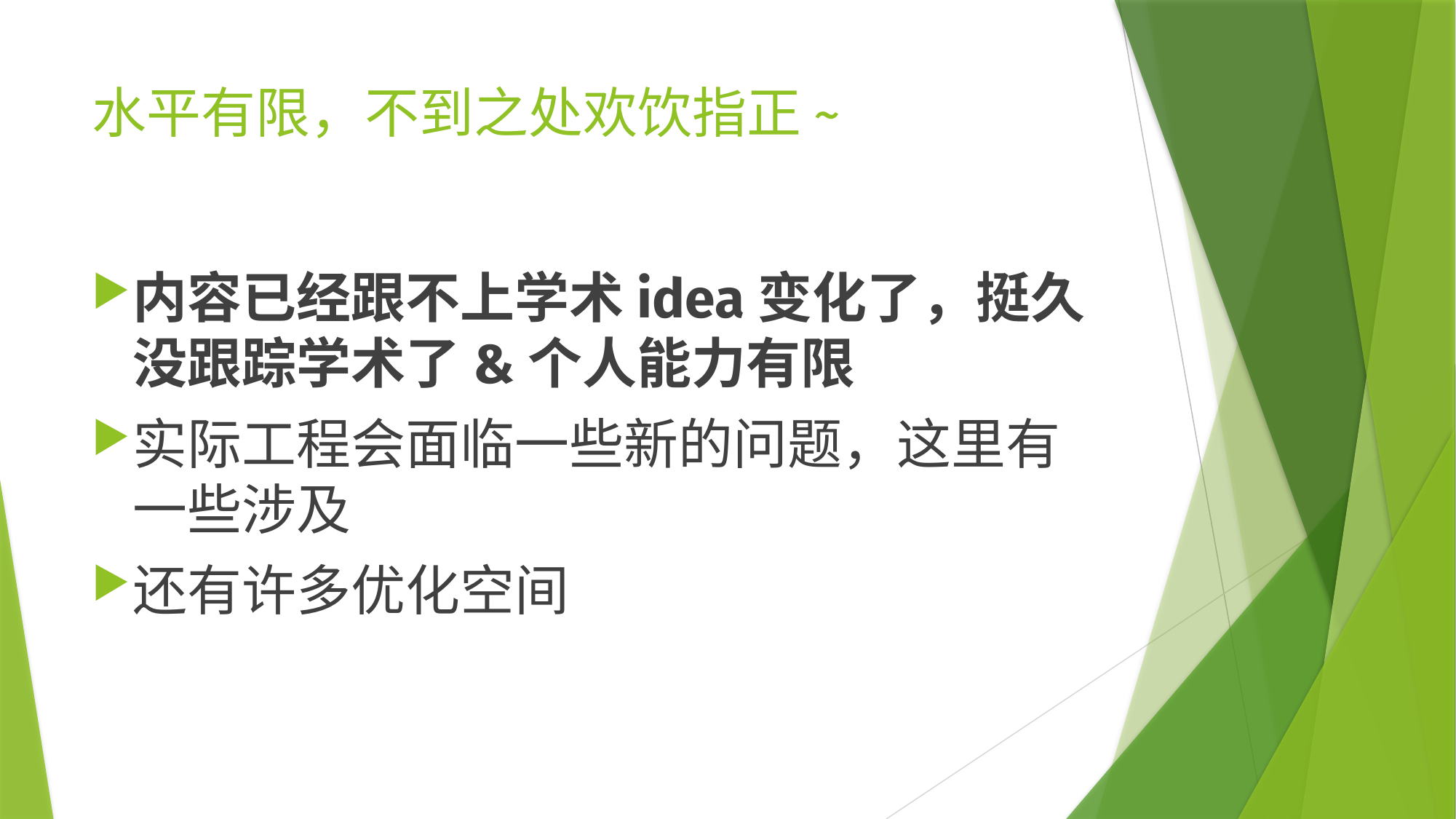

# 水平有限，不到之处欢饮指正~
内容已经跟不上学术idea变化了，挺久没跟踪学术了&个人能力有限
实际工程会面临一些新的问题，这里有一些涉及
还有许多优化空间